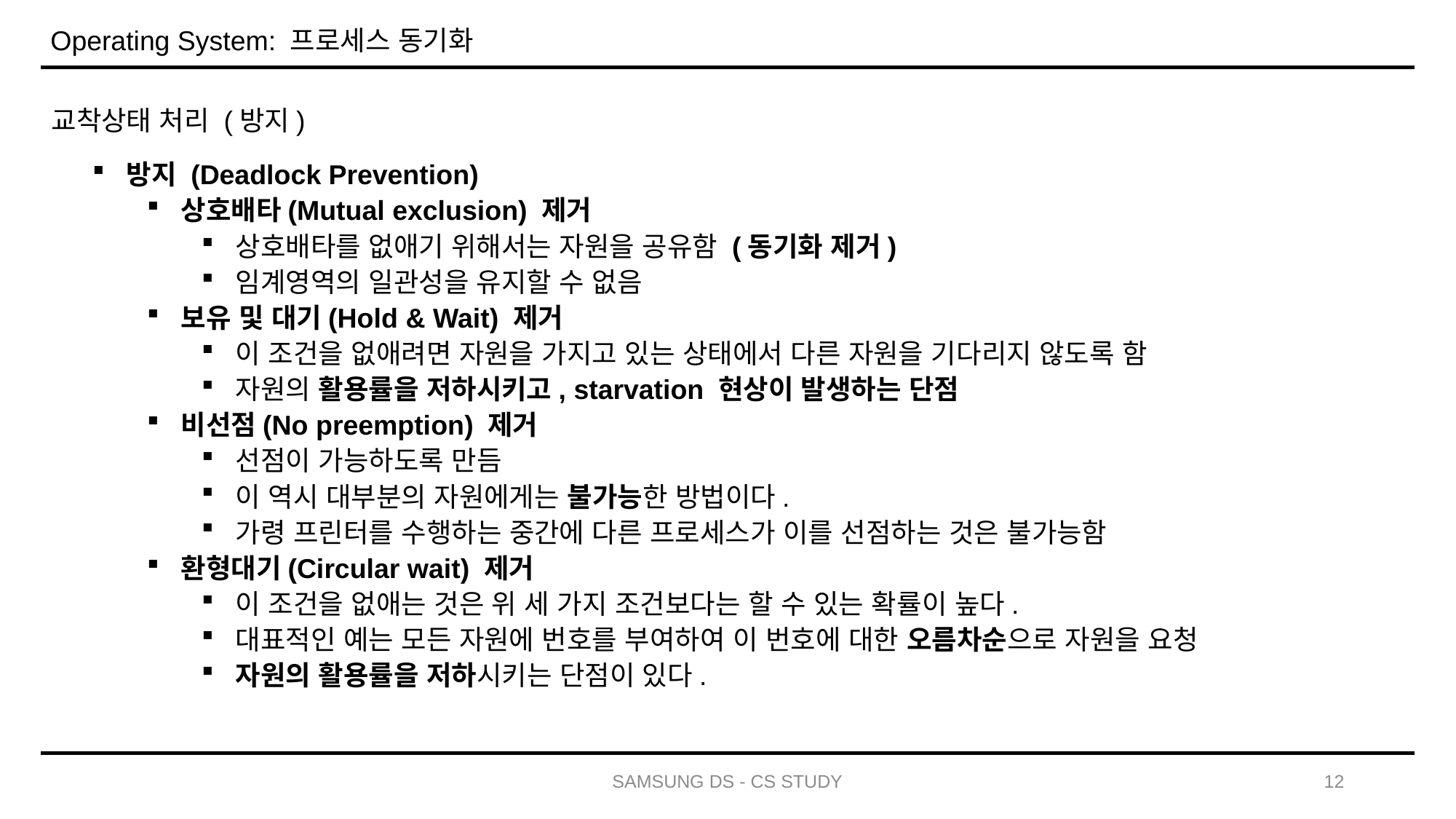

Operating System: 프로세스 동기화
교착상태 처리 (방지)
방지 (Deadlock Prevention)
상호배타(Mutual exclusion) 제거
상호배타를 없애기 위해서는 자원을 공유함 (동기화 제거)
임계영역의 일관성을 유지할 수 없음
보유 및 대기(Hold & Wait) 제거
이 조건을 없애려면 자원을 가지고 있는 상태에서 다른 자원을 기다리지 않도록 함
자원의 활용률을 저하시키고, starvation 현상이 발생하는 단점
비선점(No preemption) 제거
선점이 가능하도록 만듬
이 역시 대부분의 자원에게는 불가능한 방법이다.
가령 프린터를 수행하는 중간에 다른 프로세스가 이를 선점하는 것은 불가능함
환형대기(Circular wait) 제거
이 조건을 없애는 것은 위 세 가지 조건보다는 할 수 있는 확률이 높다.
대표적인 예는 모든 자원에 번호를 부여하여 이 번호에 대한 오름차순으로 자원을 요청
자원의 활용률을 저하시키는 단점이 있다.
SAMSUNG DS - CS STUDY
12